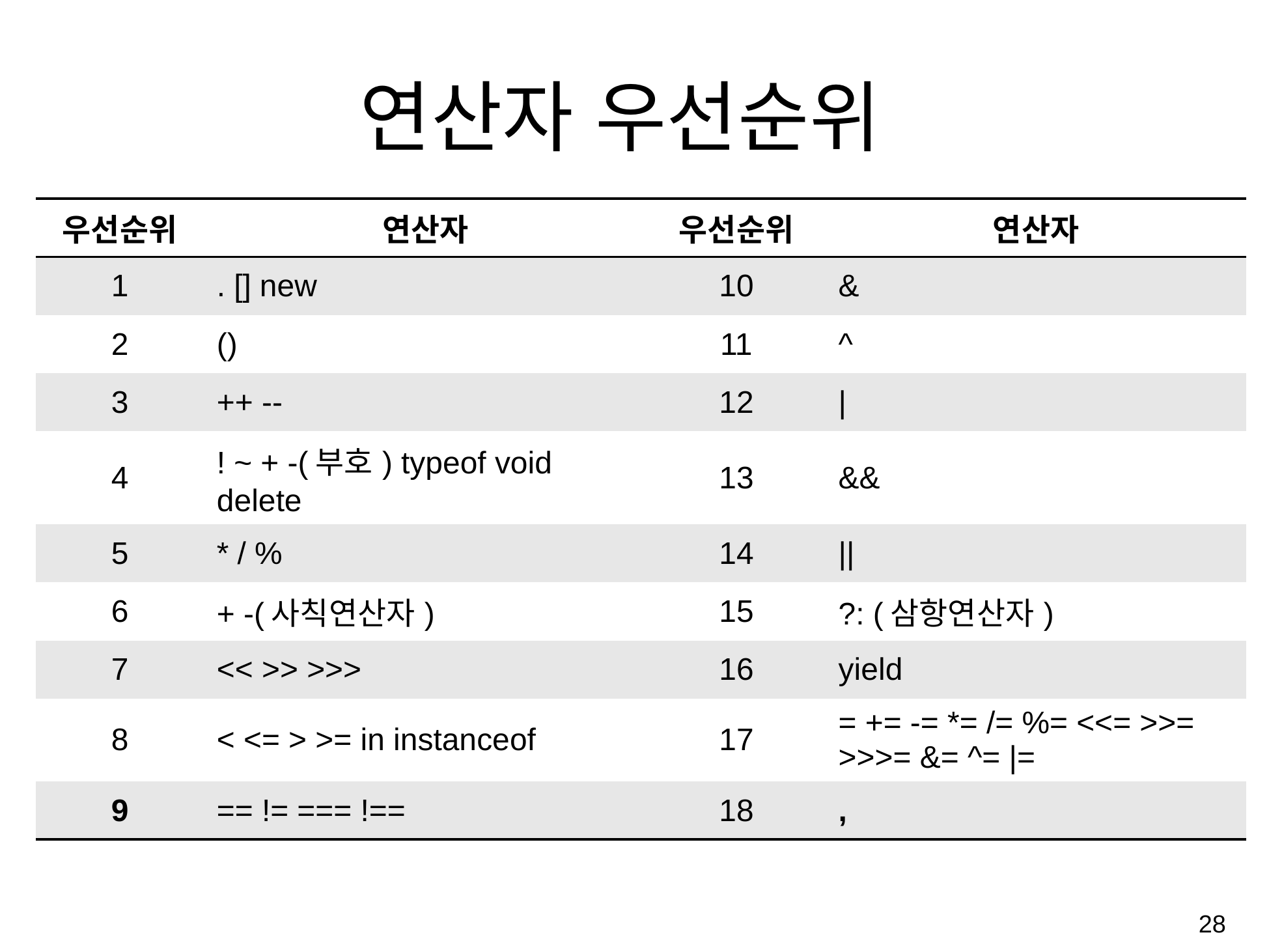

# 연산자 우선순위
| 우선순위 | 연산자 | 우선순위 | 연산자 |
| --- | --- | --- | --- |
| 1 | . [] new | 10 | & |
| 2 | () | 11 | ^ |
| 3 | ++ -- | 12 | | |
| 4 | ! ~ + -(부호) typeof void delete | 13 | && |
| 5 | \* / % | 14 | || |
| 6 | + -(사칙연산자) | 15 | ?: (삼항연산자) |
| 7 | << >> >>> | 16 | yield |
| 8 | < <= > >= in instanceof | 17 | = += -= \*= /= %= <<= >>= >>>= &= ^= |= |
| 9 | == != === !== | 18 | , |
28